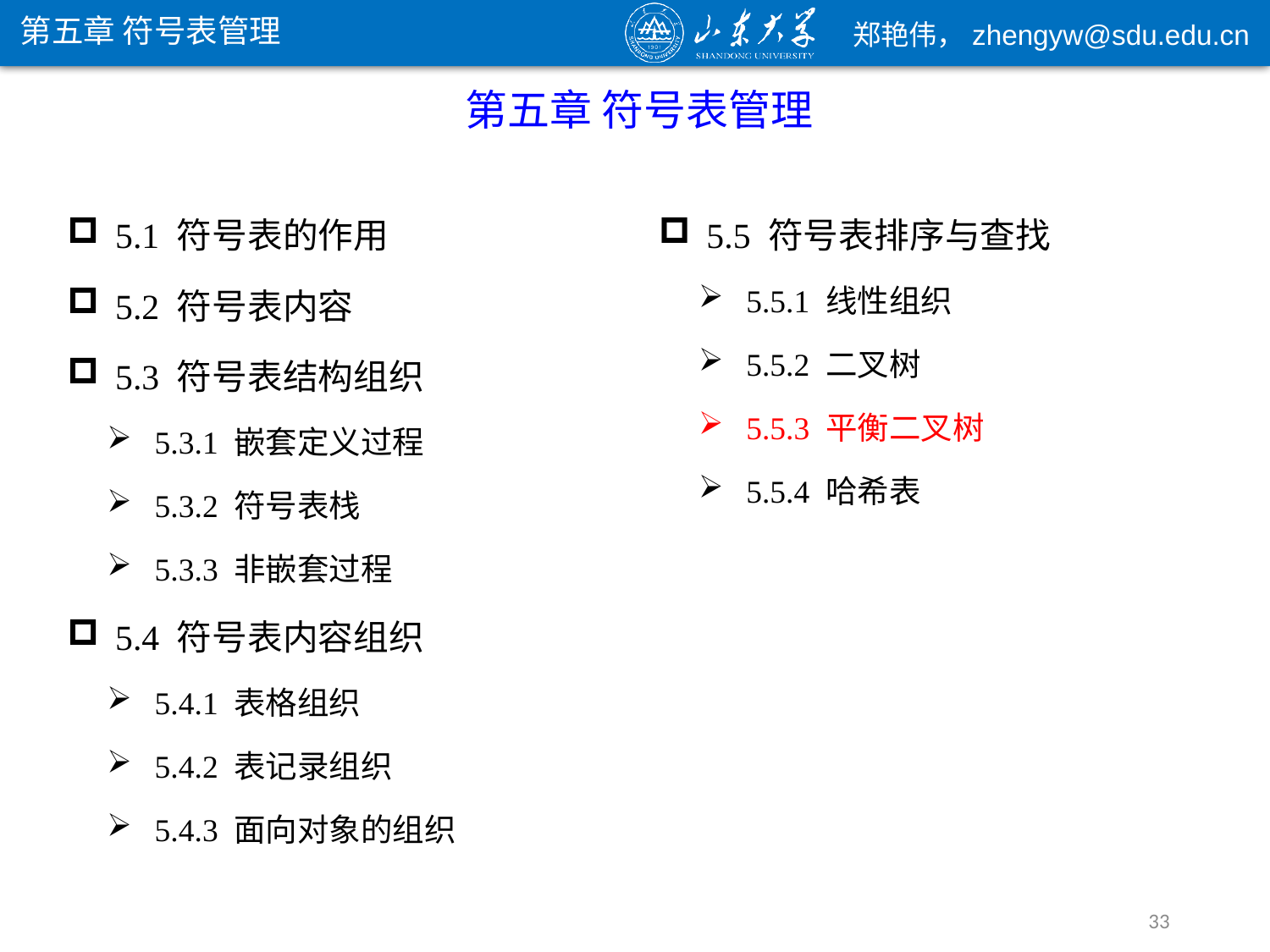

第五章 符号表管理
第五章 符号表管理
5.1 符号表的作用
5.2 符号表内容
5.3 符号表结构组织
5.3.1 嵌套定义过程
5.3.2 符号表栈
5.3.3 非嵌套过程
5.4 符号表内容组织
5.4.1 表格组织
5.4.2 表记录组织
5.4.3 面向对象的组织
5.5 符号表排序与查找
5.5.1 线性组织
5.5.2 二叉树
5.5.3 平衡二叉树
5.5.4 哈希表
33